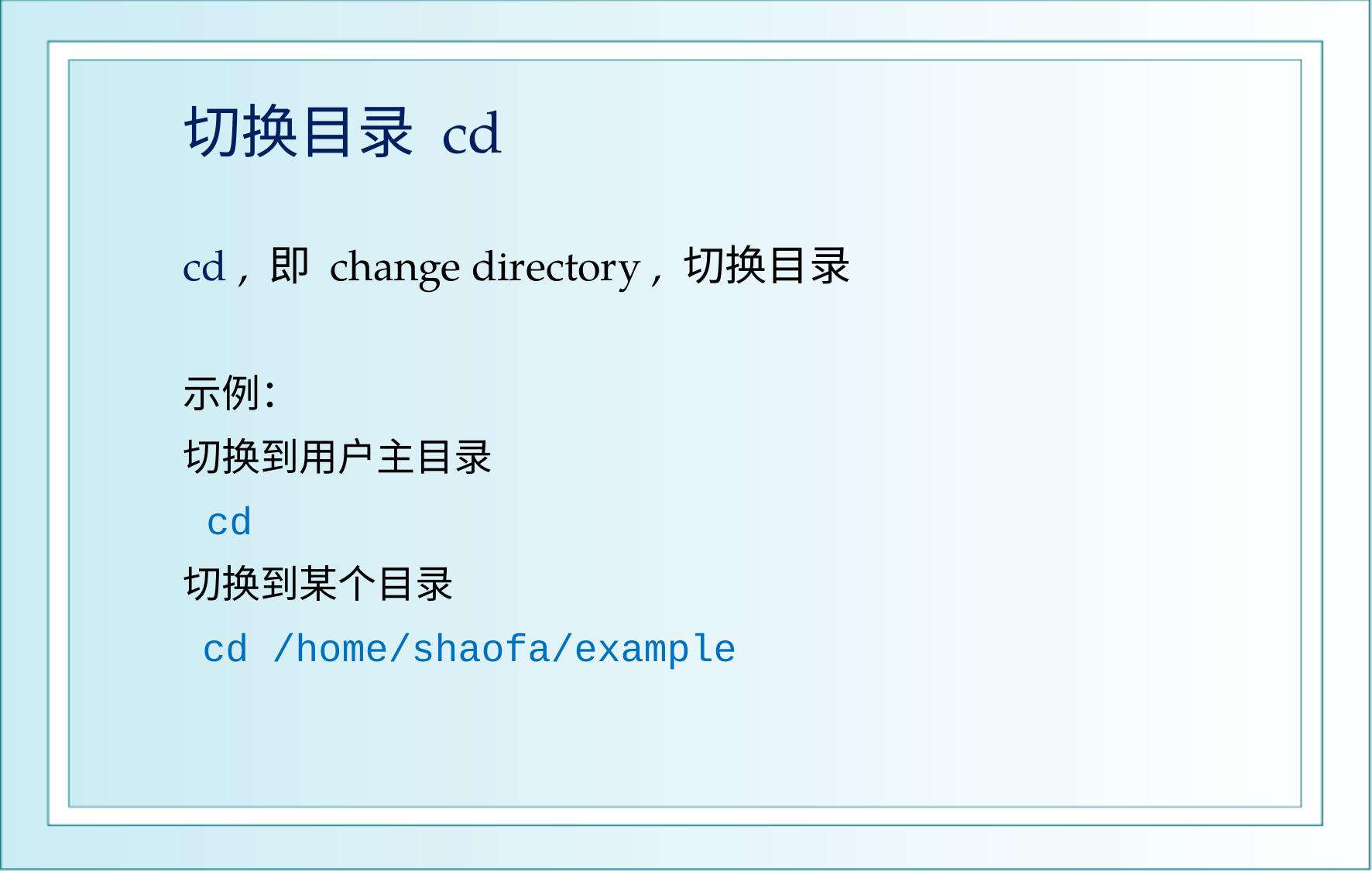

# 切换目录 cd
cd , 即 change directory , 切换目录

示例：
切换到用户主目录
 cd
切换到某个目录
  cd /home/shaofa/example